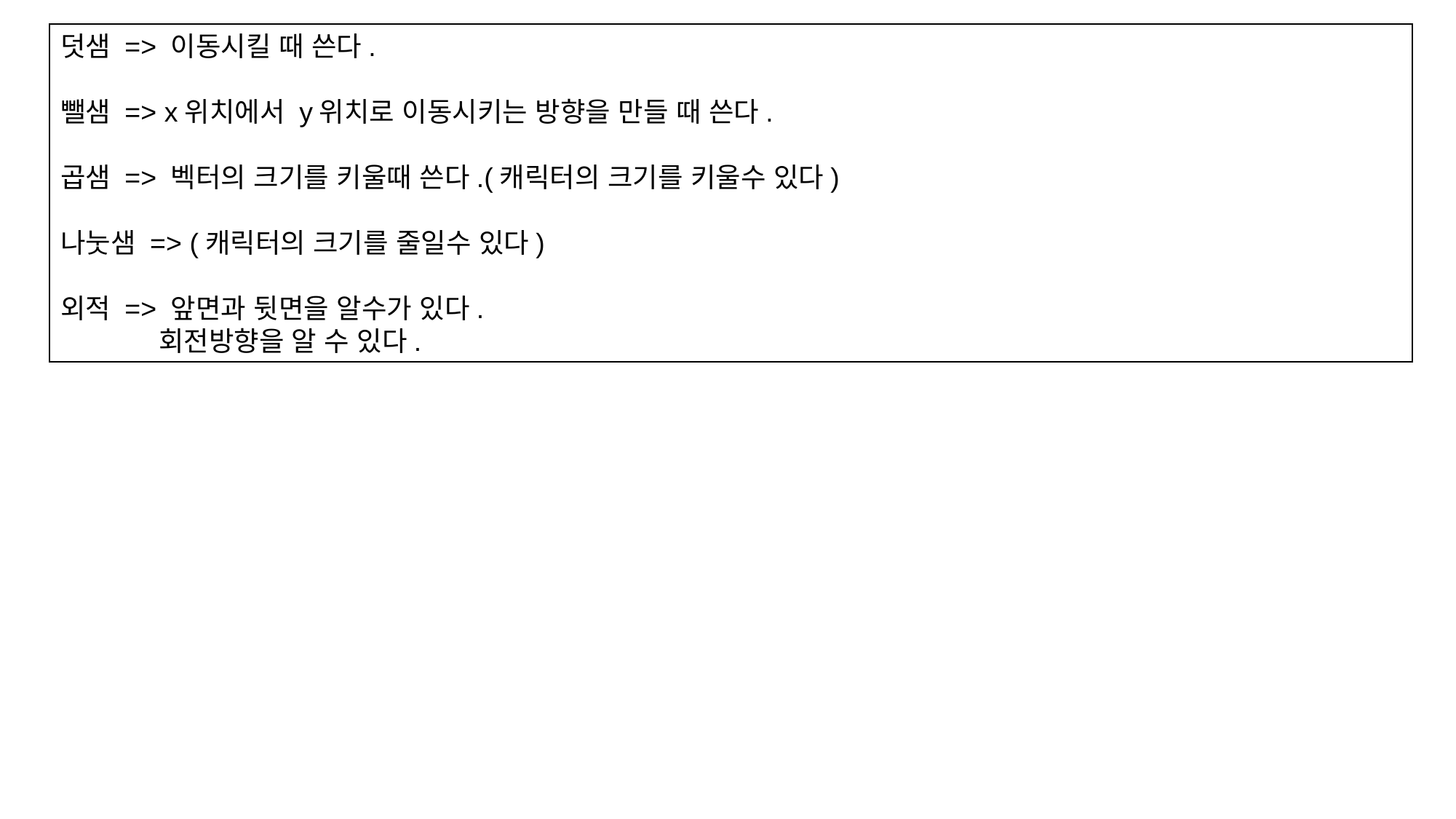

덧샘 => 이동시킬 때 쓴다.

뺄샘 => x위치에서 y위치로 이동시키는 방향을 만들 때 쓴다.

곱샘 => 벡터의 크기를 키울때 쓴다.(캐릭터의 크기를 키울수 있다)

나눗샘 => (캐릭터의 크기를 줄일수 있다)

외적 => 앞면과 뒷면을 알수가 있다.
            회전방향을 알 수 있다.